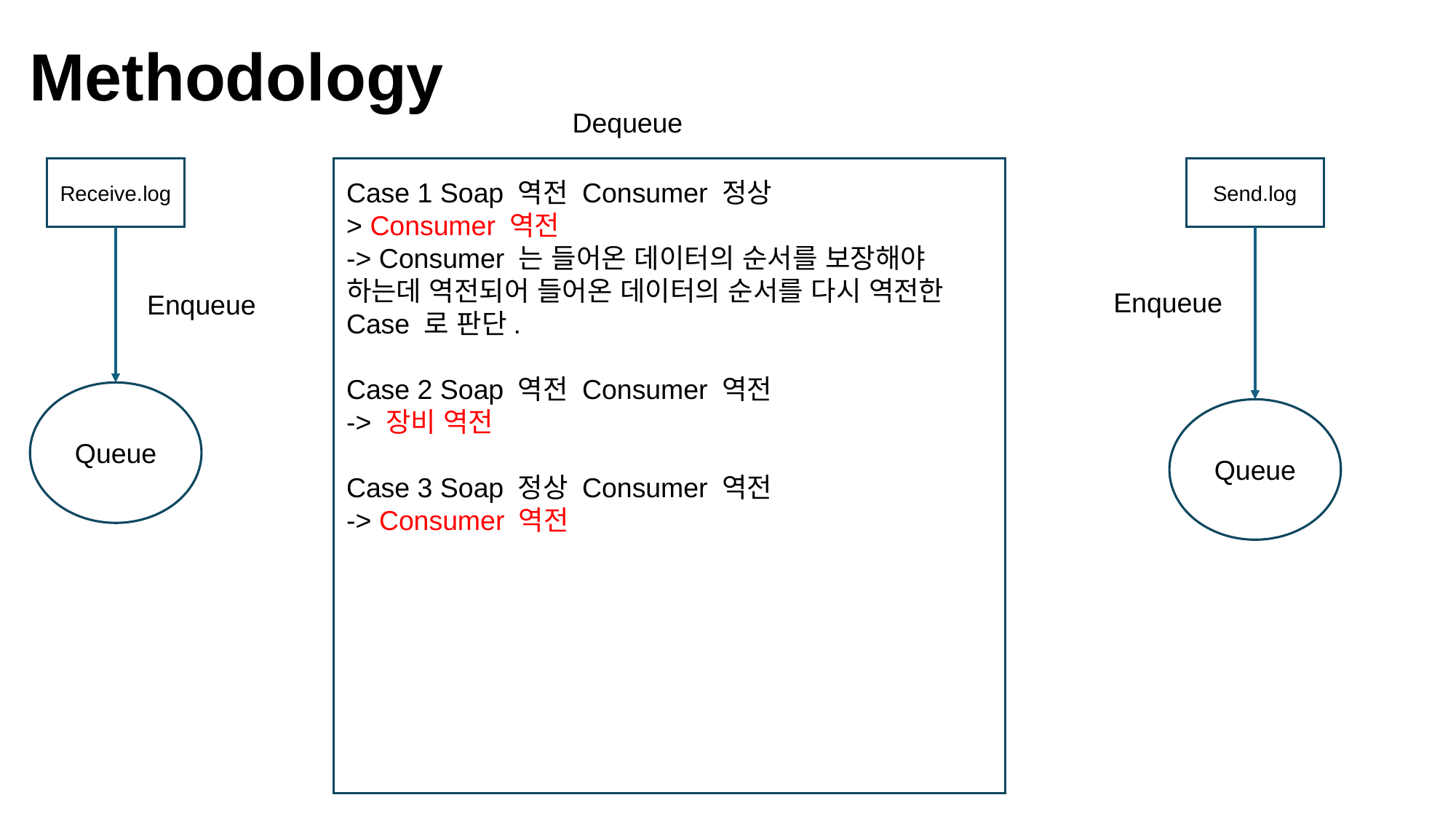

# Methodology
Dequeue
Receive.log

Send.log
Case 1 Soap 역전 Consumer 정상
> Consumer 역전
-> Consumer 는 들어온 데이터의 순서를 보장해야 하는데 역전되어 들어온 데이터의 순서를 다시 역전한 Case 로 판단.

Case 2 Soap 역전 Consumer 역전
-> 장비 역전

Case 3 Soap 정상 Consumer 역전
-> Consumer 역전
Enqueue
Enqueue
Queue
Queue